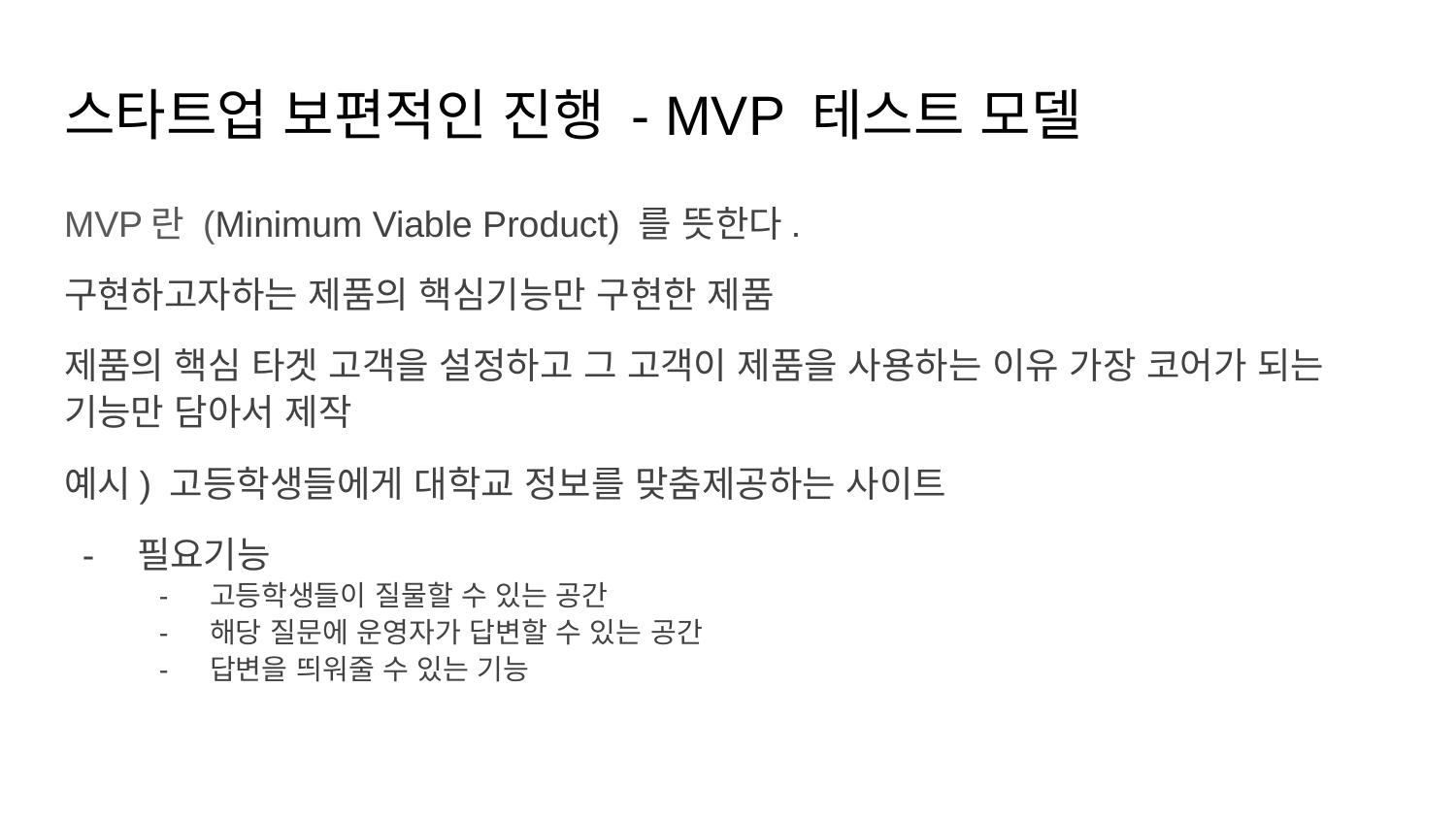

# 스타트업 보편적인 진행 - MVP 테스트 모델
MVP란 (Minimum Viable Product) 를 뜻한다.
구현하고자하는 제품의 핵심기능만 구현한 제품
제품의 핵심 타겟 고객을 설정하고 그 고객이 제품을 사용하는 이유 가장 코어가 되는 기능만 담아서 제작
예시) 고등학생들에게 대학교 정보를 맞춤제공하는 사이트
필요기능
고등학생들이 질물할 수 있는 공간
해당 질문에 운영자가 답변할 수 있는 공간
답변을 띄워줄 수 있는 기능